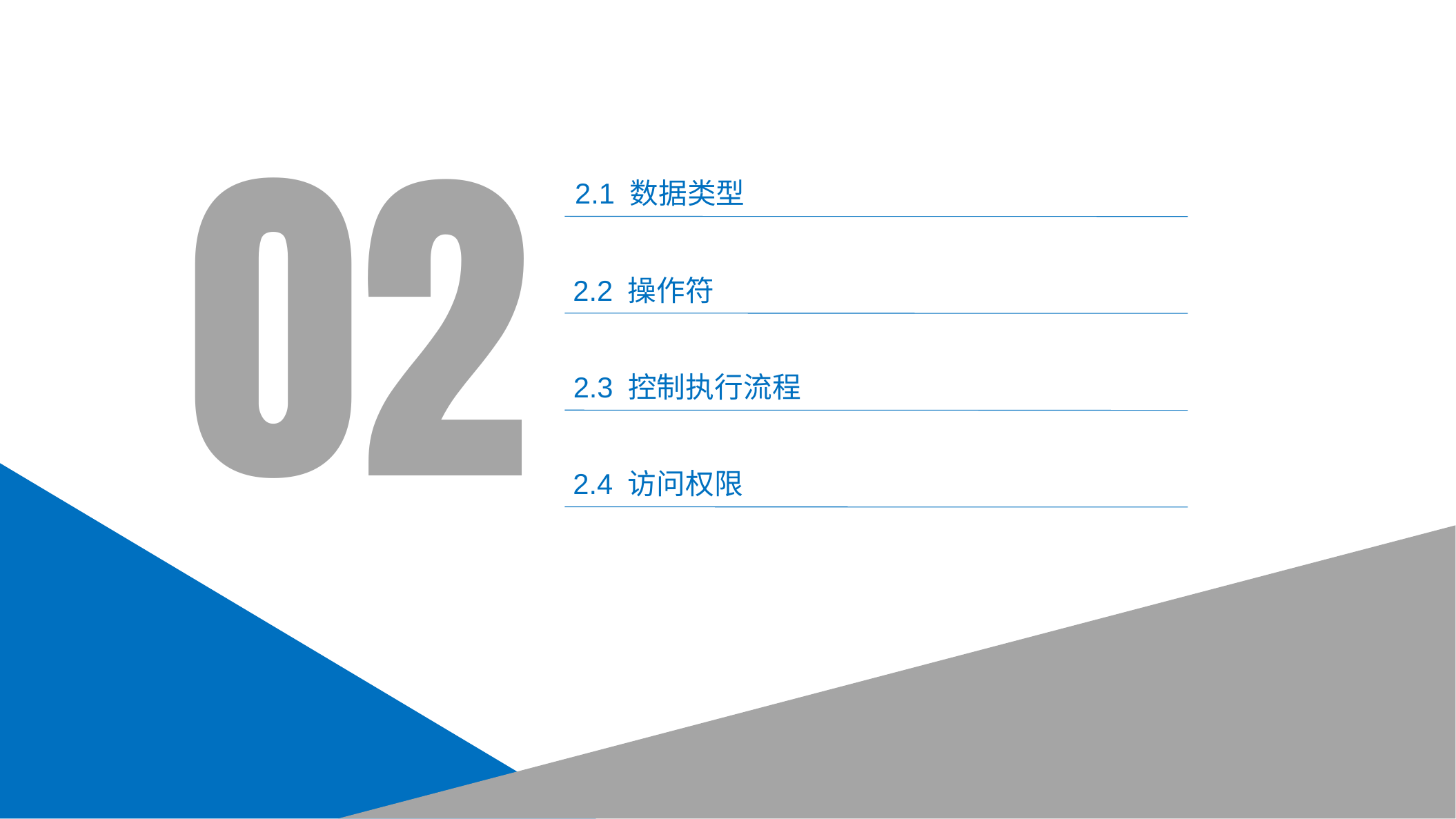

02
2.1 数据类型

2.2 操作符

2.3 控制执行流程

2.4 访问权限